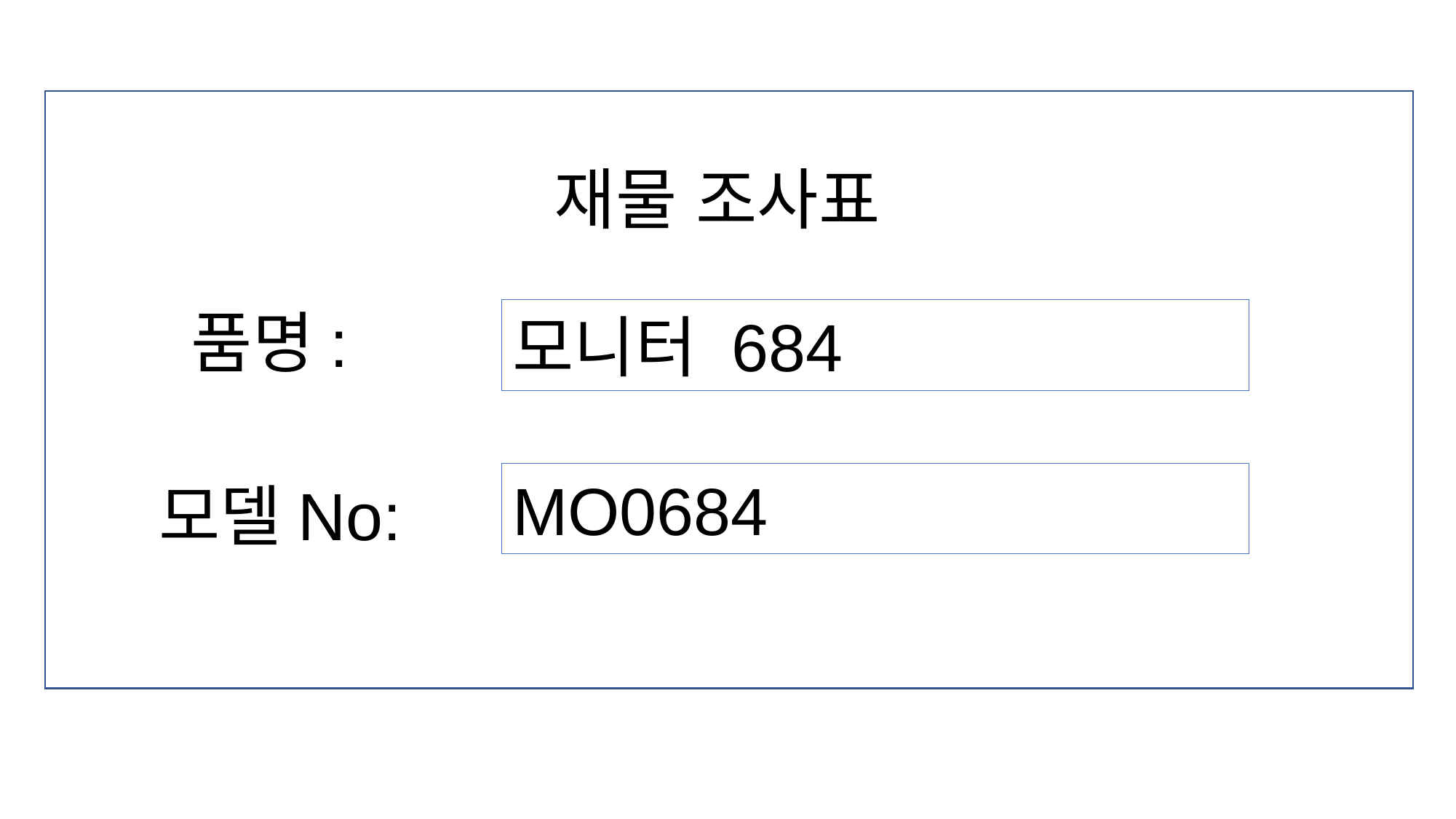

재물 조사표
품명:
모니터 684
MO0684
모델No: